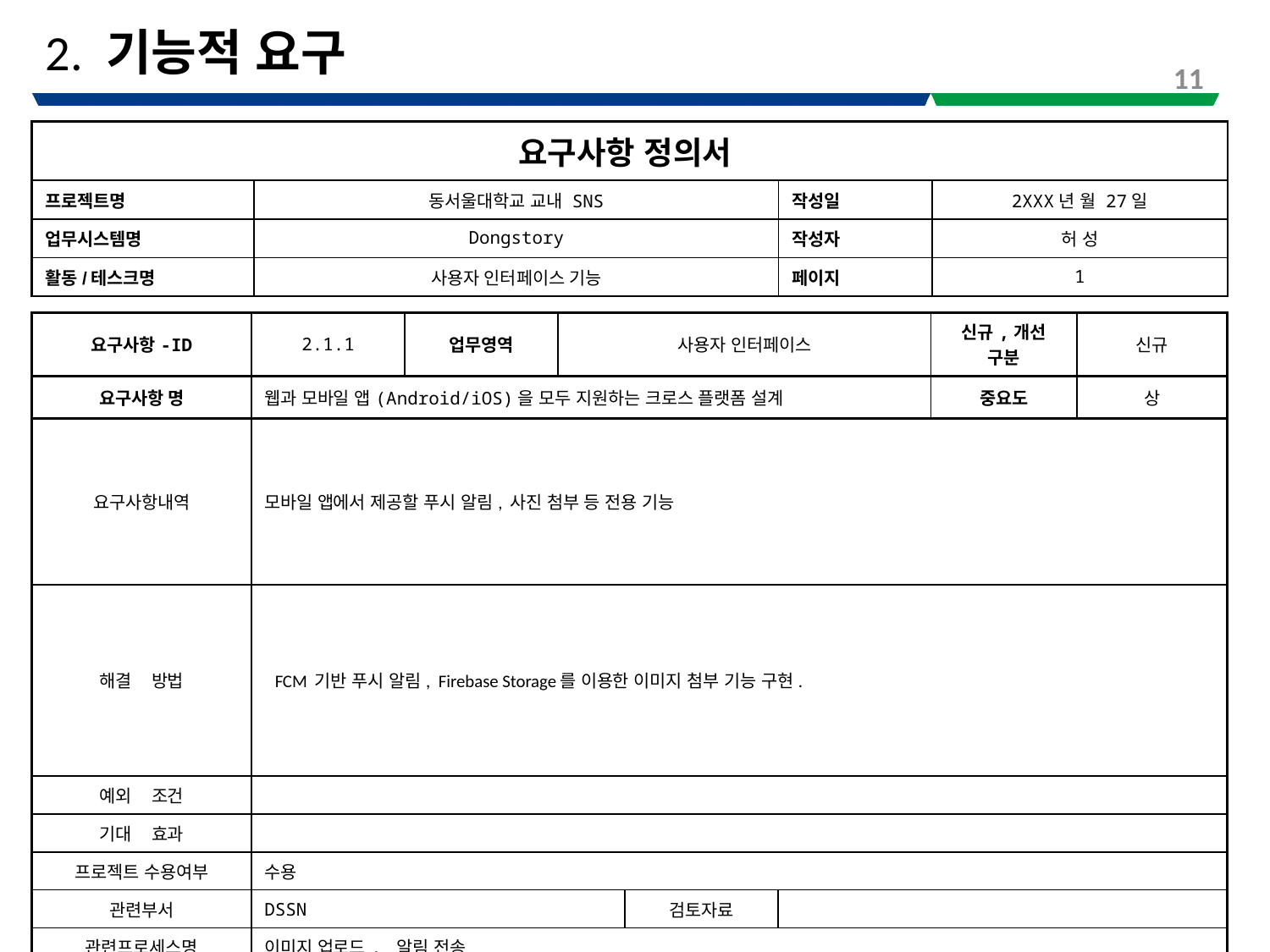

# 2. 기능적 요구
11
| 요구사항 정의서 |  |  |  |
| --- | --- | --- | --- |
| 프로젝트명 | 동서울대학교 교내 SNS | 작성일 | 2XXX년 월 27일 |
| 업무시스템명 | Dongstory | 작성자 | 허 성 |
| 활동/테스크명 | 사용자 인터페이스 기능 | 페이지 | 1 |
| 요구사항-ID | 2.1.1 | 업무영역 | 사용자 인터페이스 |  |  | 신규,개선 구분 | 신규 |
| --- | --- | --- | --- | --- | --- | --- | --- |
| 요구사항 명 | 웹과 모바일 앱(Android/iOS)을 모두 지원하는 크로스 플랫폼 설계 |  |  |  |  | 중요도 | 상 |
| 요구사항내역 | 모바일 앱에서 제공할 푸시 알림, 사진 첨부 등 전용 기능 |  |  |  |  |  |  |
| 해결 방법 | FCM 기반 푸시 알림, Firebase Storage를 이용한 이미지 첨부 기능 구현. |  |  |  |  |  |  |
| 예외 조건 |  |  |  |  |  |  |  |
| 기대 효과 |  |  |  |  |  |  |  |
| 프로젝트 수용여부 | 수용 |  |  |  |  |  |  |
| 관련부서 | DSSN |  |  | 검토자료 |  |  |  |
| 관련프로세스명 | 이미지 업로드, 알림 전송 |  |  |  |  |  |  |